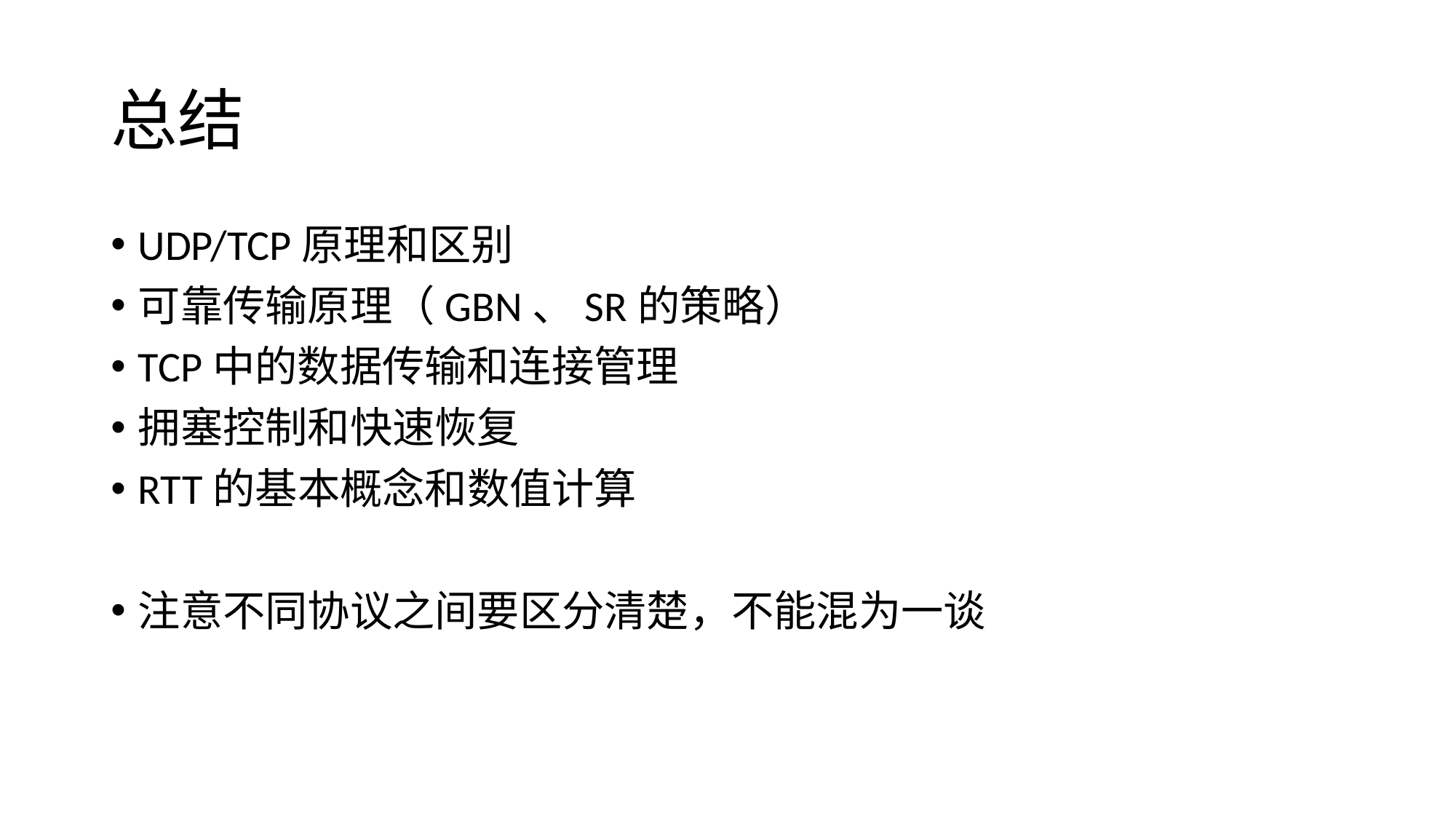

# 总结
UDP/TCP原理和区别
可靠传输原理（GBN、SR的策略）
TCP中的数据传输和连接管理
拥塞控制和快速恢复
RTT的基本概念和数值计算

注意不同协议之间要区分清楚，不能混为一谈